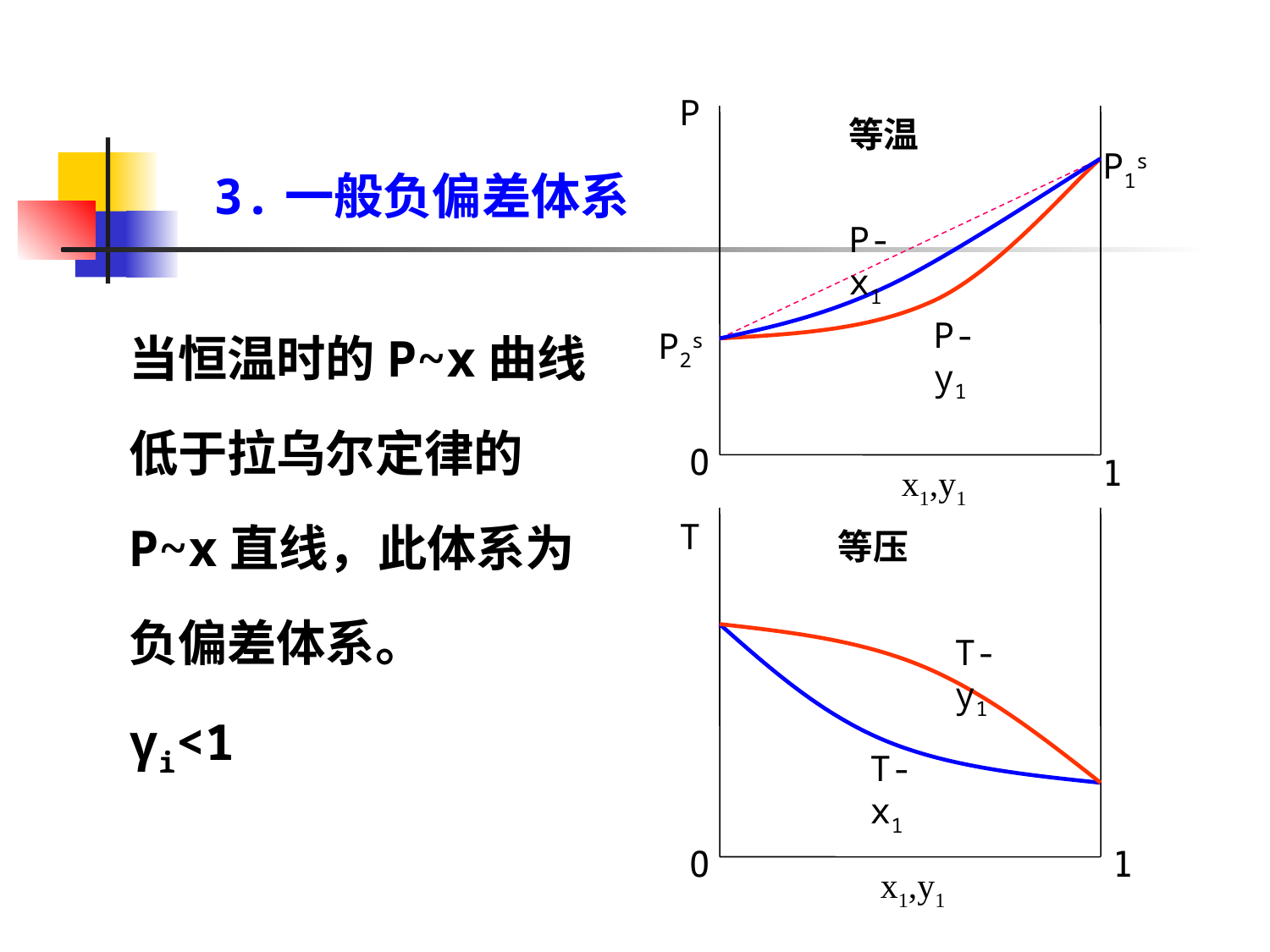

P

等温

P1s
3.一般负偏差体系

P-x1
当恒温时的P~x曲线低于拉乌尔定律的P~x直线，此体系为负偏差体系。
γi<1
P-y1
P2s
0
1

x1,y1
T

等压

T-y1
T-x1
0
1

x1,y1
23